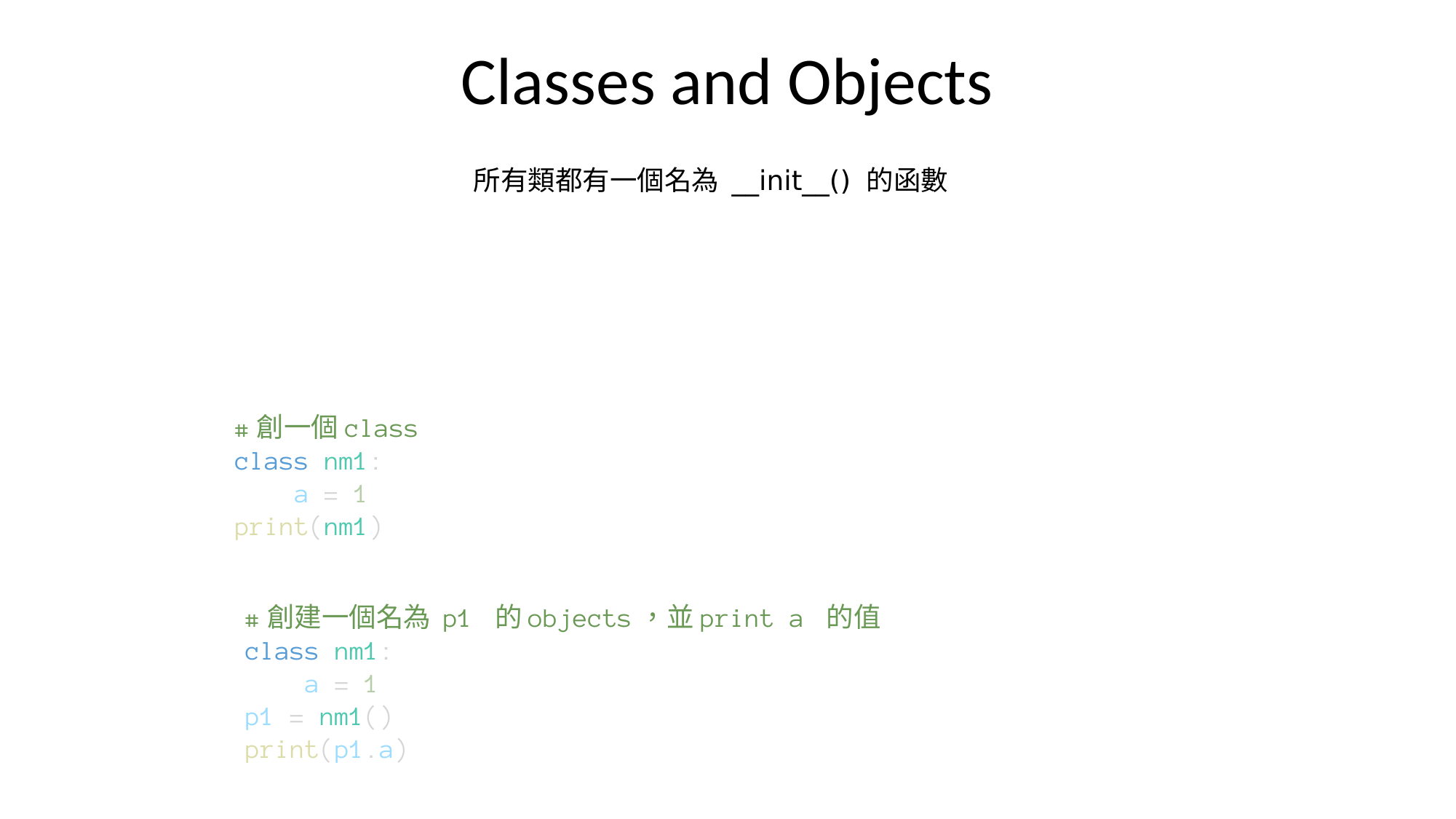

# Classes and Objects
所有類都有一個名為 __init__() 的函數
#創一個class
class nm1:
    a = 1
print(nm1)
#創建一個名為 p1 的objects，並print a 的值
class nm1:
    a = 1
p1 = nm1()
print(p1.a)